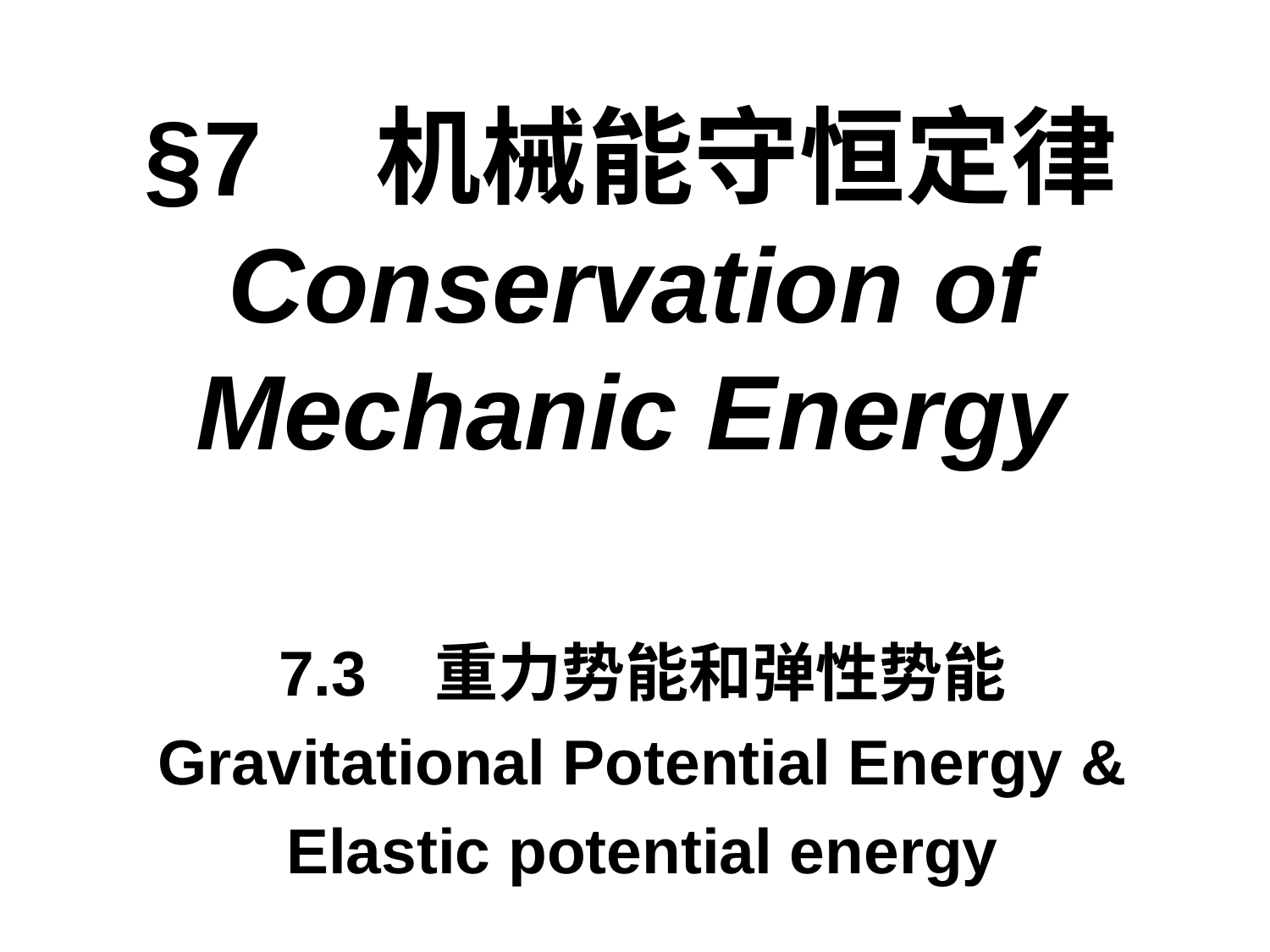

§7   机械能守恒定律
Conservation of Mechanic Energy
7.3   重力势能和弹性势能
Gravitational Potential Energy &
Elastic potential energy